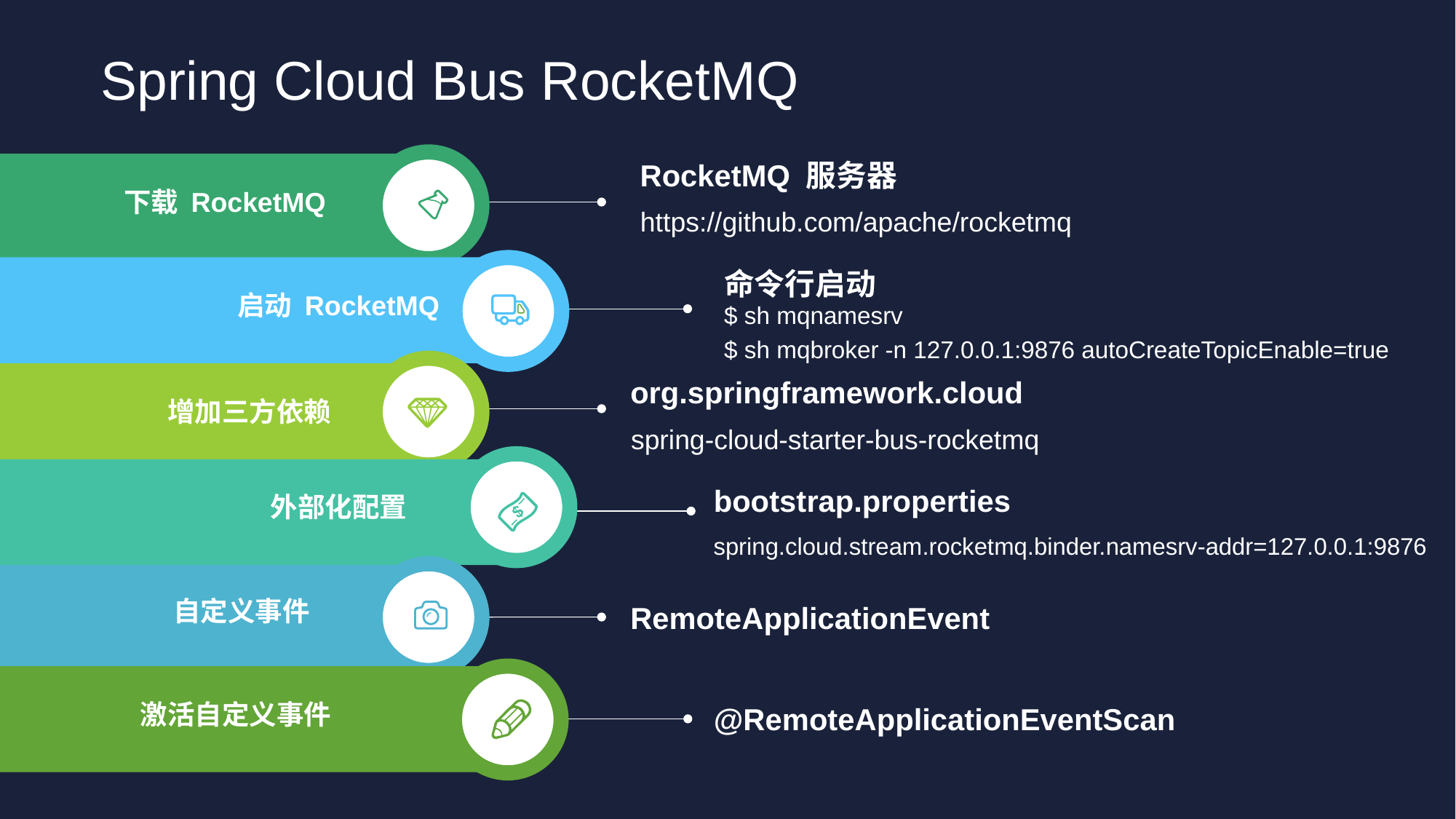

Spring Cloud Bus RocketMQ
RocketMQ 服务器

下载 RocketMQ
https://github.com/apache/rocketmq

命令行启动
启动 RocketMQ
$ sh mqnamesrv
$ sh mqbroker -n 127.0.0.1:9876 autoCreateTopicEnable=true

org.springframework.cloud
增加三方依赖
spring-cloud-starter-bus-rocketmq

bootstrap.properties
外部化配置
spring.cloud.stream.rocketmq.binder.namesrv-addr=127.0.0.1:9876

自定义事件
RemoteApplicationEvent

激活自定义事件
@RemoteApplicationEventScan